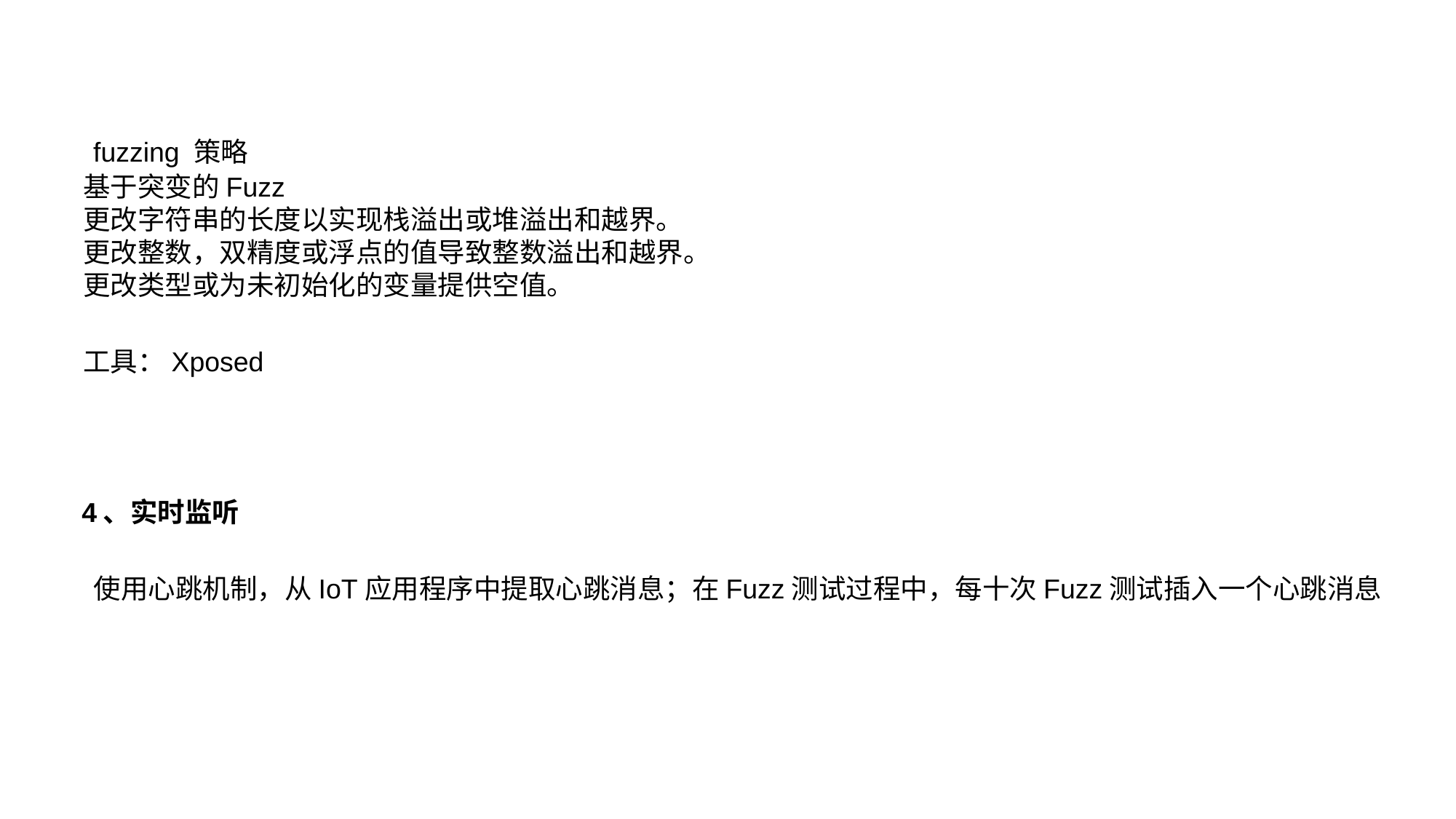

fuzzing 策略
基于突变的Fuzz
更改字符串的长度以实现栈溢出或堆溢出和越界。
更改整数，双精度或浮点的值导致整数溢出和越界。
更改类型或为未初始化的变量提供空值。

工具：Xposed

4、实时监听

使用心跳机制，从IoT应用程序中提取心跳消息；在Fuzz测试过程中，每十次Fuzz测试插入一个心跳消息